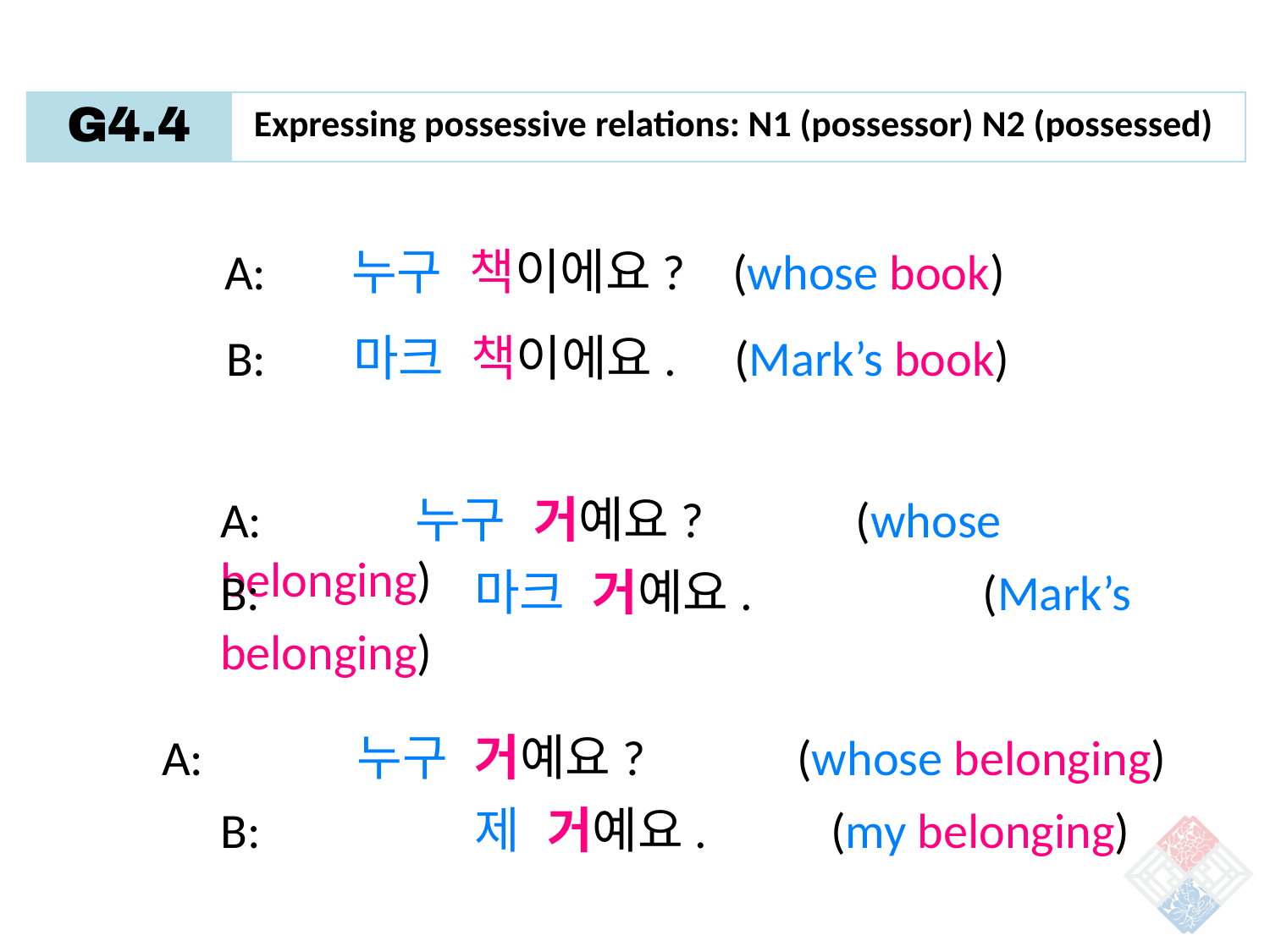

| G4.4 | Expressing possessive relations: N1 (possessor) N2 (possessed) |
| --- | --- |
A:   	누구  책이에요?	(whose book)
B:    	마크  책이에요. 	(Mark’s book)
A: 	     누구  거예요?		(whose belonging)
B: 		마크  거예요. 		(Mark’s belonging)
A: 	     누구  거예요?		(whose belonging)
B: 		제  거예요.           (my belonging)